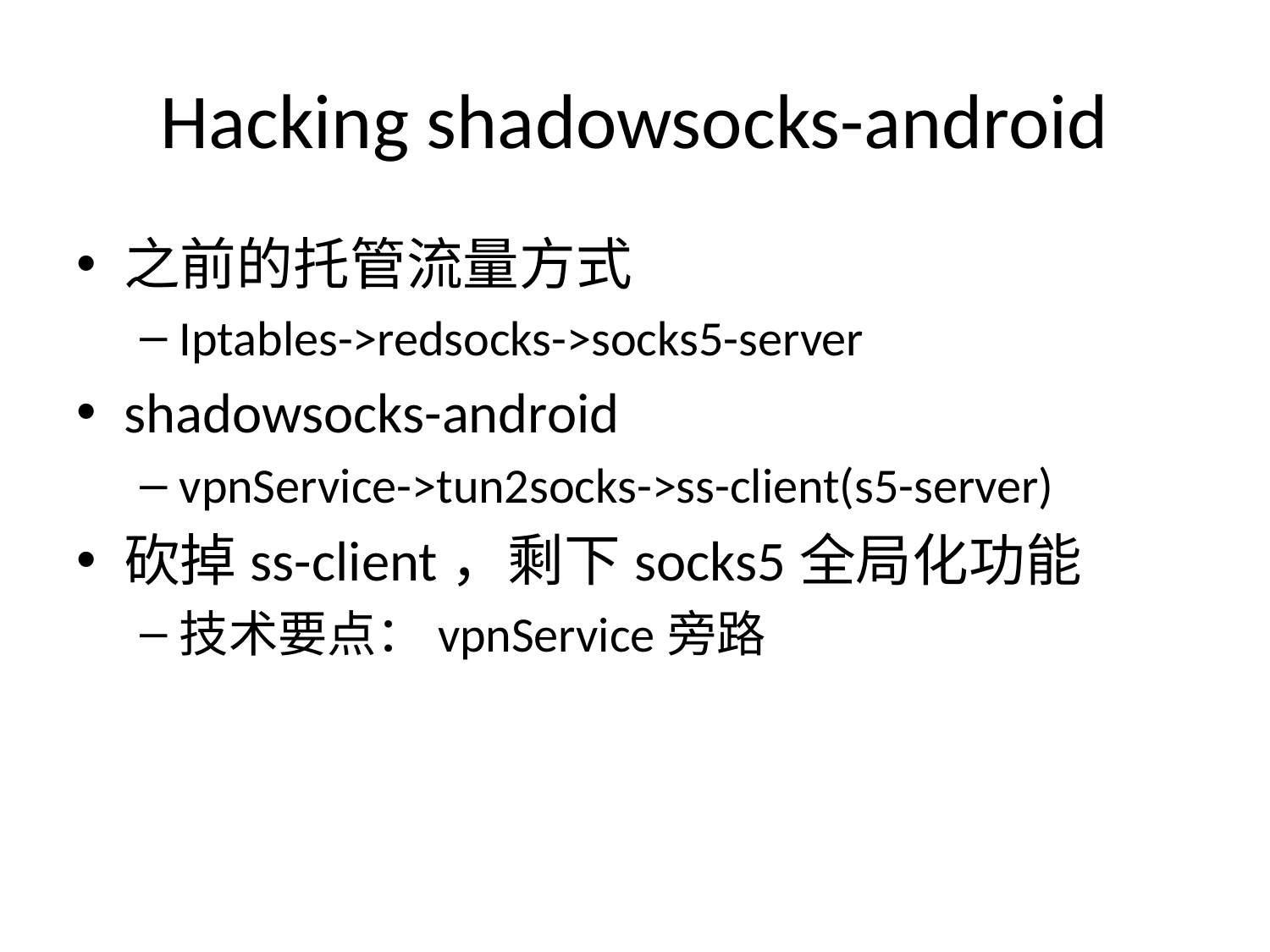

# Hacking shadowsocks-android
之前的托管流量方式
Iptables->redsocks->socks5-server
shadowsocks-android
vpnService->tun2socks->ss-client(s5-server)
砍掉ss-client，剩下socks5全局化功能
技术要点：vpnService旁路